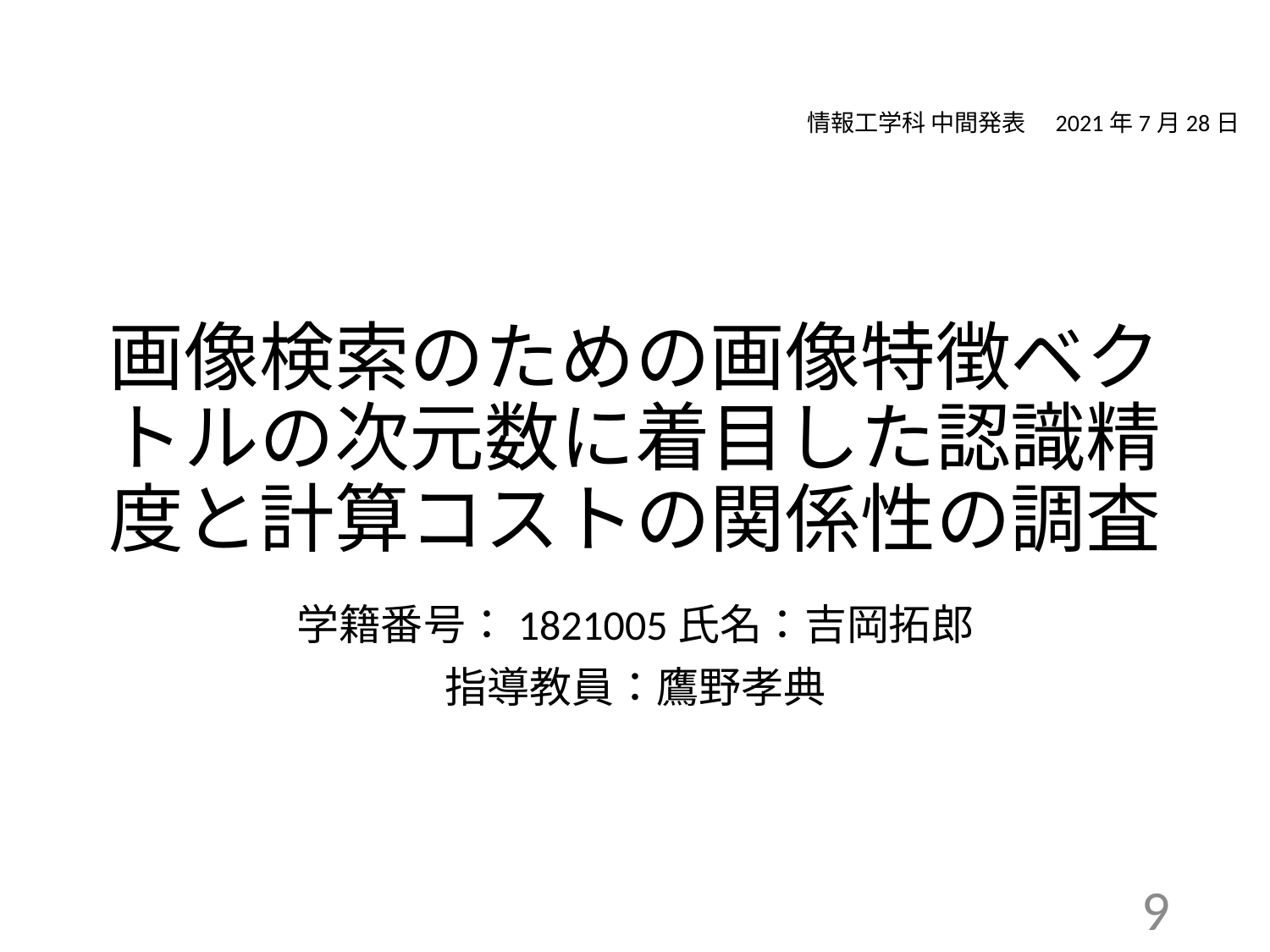

情報工学科 中間発表　2021年7月28日
# 画像検索のための画像特徴ベクトルの次元数に着目した認識精度と計算コストの関係性の調査
学籍番号：1821005	氏名：吉岡拓郎
指導教員：鷹野孝典
9